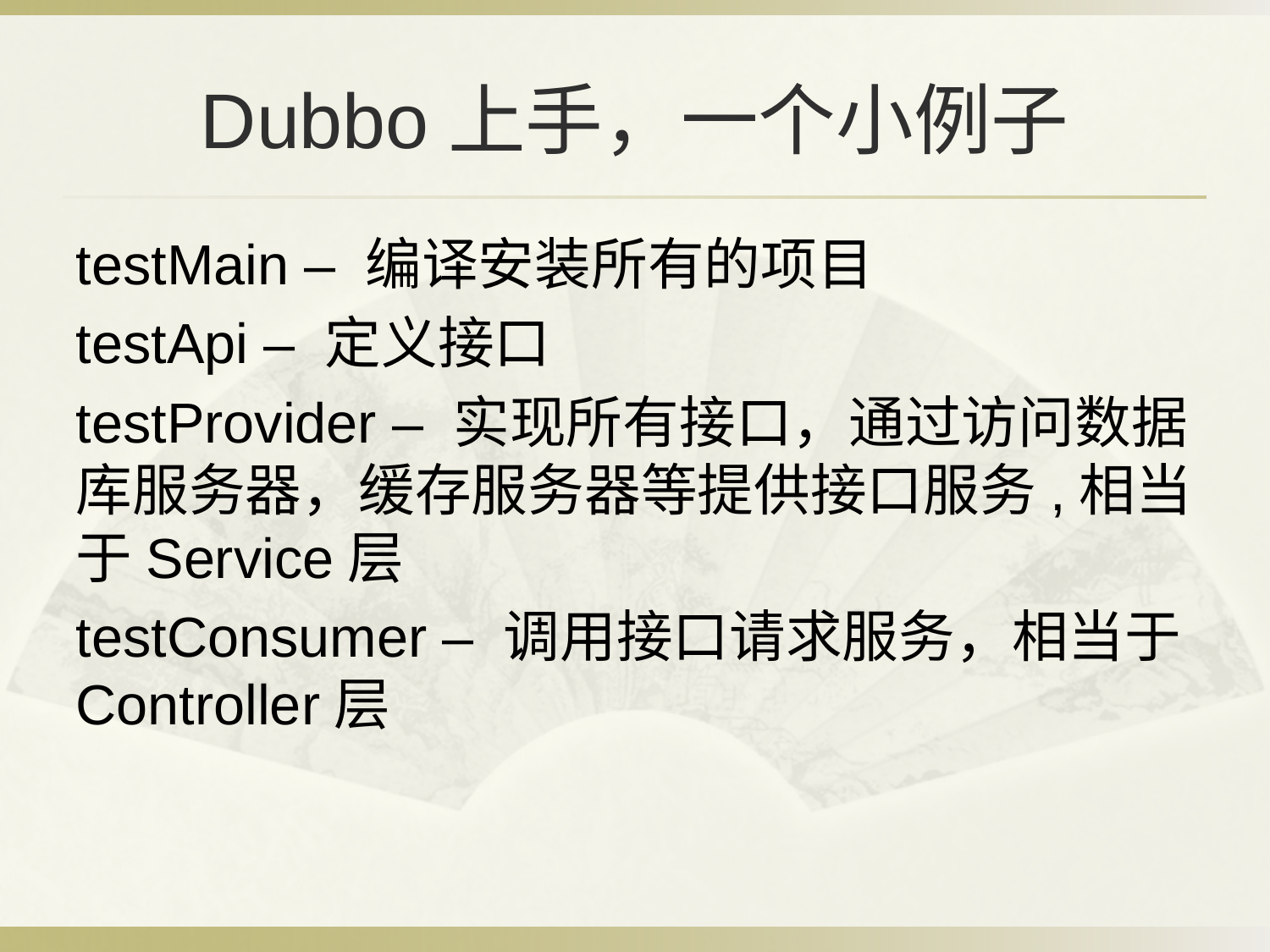

# Dubbo上手，一个小例子
testMain – 编译安装所有的项目
testApi – 定义接口
testProvider – 实现所有接口，通过访问数据库服务器，缓存服务器等提供接口服务,相当于Service层
testConsumer – 调用接口请求服务，相当于Controller层